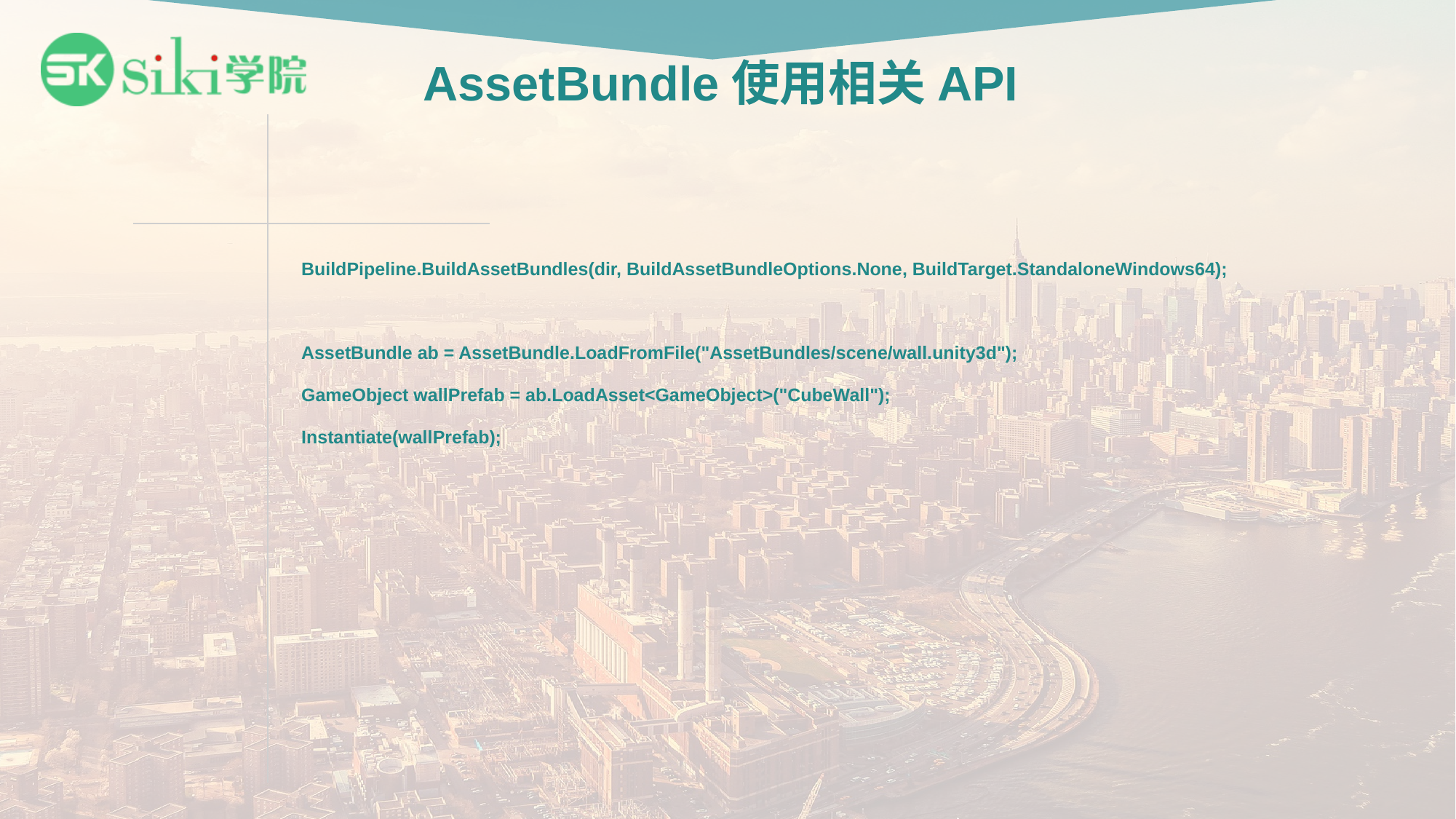

# AssetBundle使用相关API
BuildPipeline.BuildAssetBundles(dir, BuildAssetBundleOptions.None, BuildTarget.StandaloneWindows64);

AssetBundle ab = AssetBundle.LoadFromFile("AssetBundles/scene/wall.unity3d");
GameObject wallPrefab = ab.LoadAsset<GameObject>("CubeWall");
Instantiate(wallPrefab);